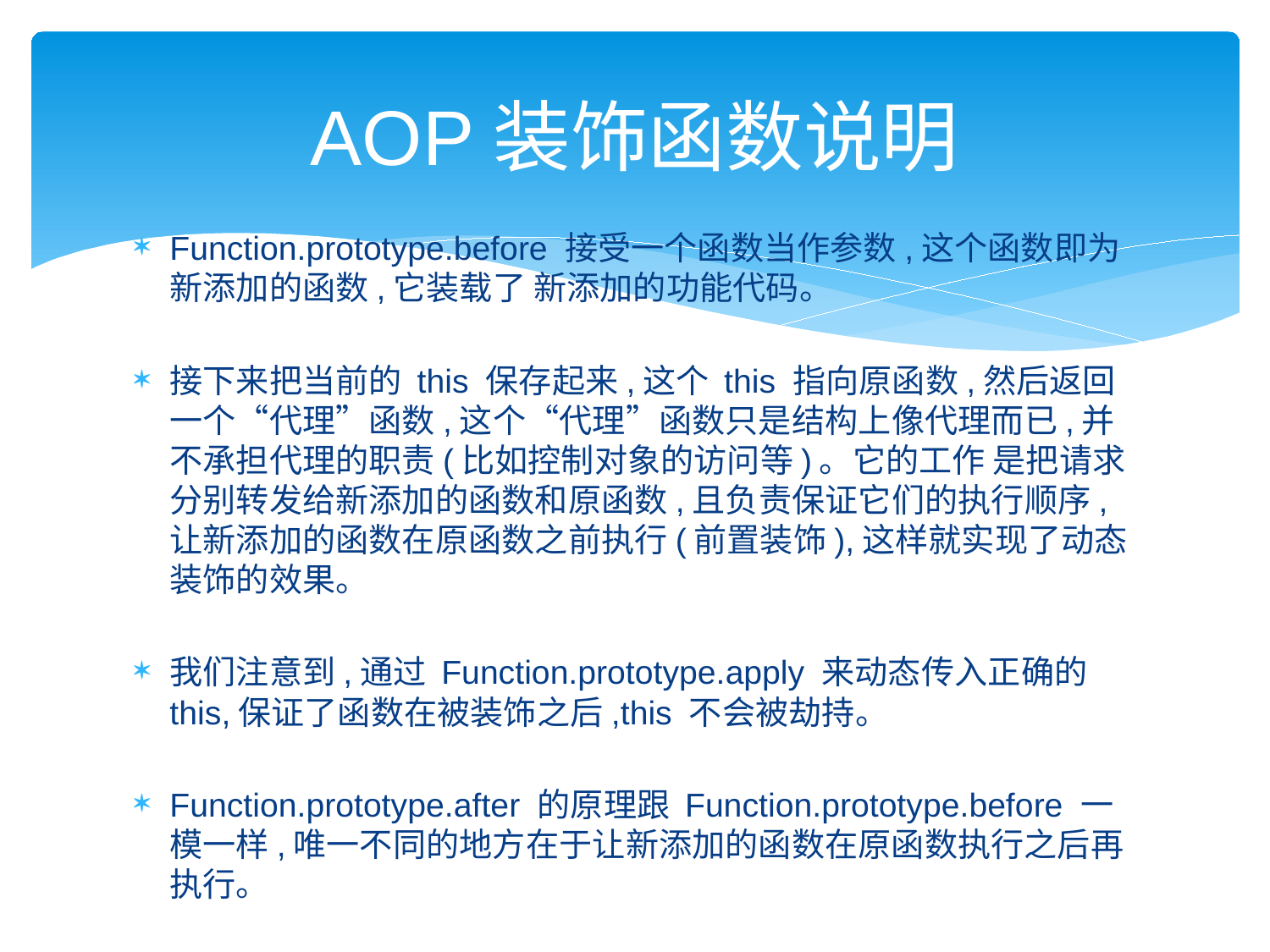

# AOP装饰函数说明
Function.prototype.before 接受一个函数当作参数,这个函数即为新添加的函数,它装载了 新添加的功能代码。

接下来把当前的 this 保存起来,这个 this 指向原函数,然后返回一个“代理”函数,这个“代理”函数只是结构上像代理而已,并不承担代理的职责(比如控制对象的访问等)。它的工作 是把请求分别转发给新添加的函数和原函数,且负责保证它们的执行顺序,让新添加的函数在原函数之前执行(前置装饰),这样就实现了动态装饰的效果。

我们注意到,通过 Function.prototype.apply 来动态传入正确的 this,保证了函数在被装饰之后,this 不会被劫持。

Function.prototype.after 的原理跟 Function.prototype.before 一模一样,唯一不同的地方在于让新添加的函数在原函数执行之后再执行。